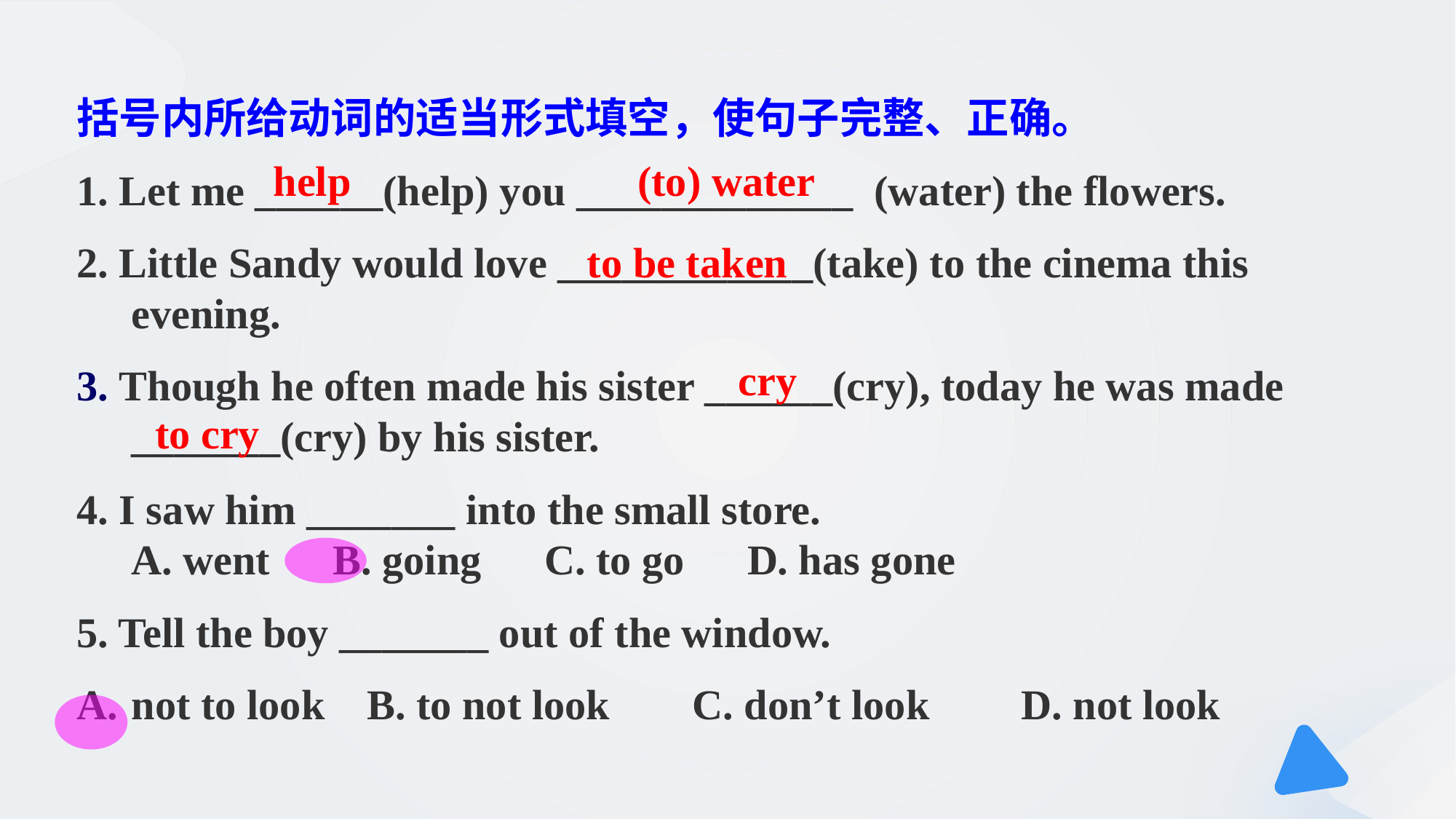

括号内所给动词的适当形式填空，使句子完整、正确。
1. Let me ______(help) you _____________  (water) the flowers.
2. Little Sandy would love ____________(take) to the cinema this evening.
3. Though he often made his sister ______(cry), today he was made _______(cry) by his sister.
4. I saw him _______ into the small store.
A. went　B. going　C. to go　D. has gone
5. Tell the boy _______ out of the window.
not to look    B. to not look　  C. don’t look　   D. not look
(to) water
help
to be taken
cry
to cry